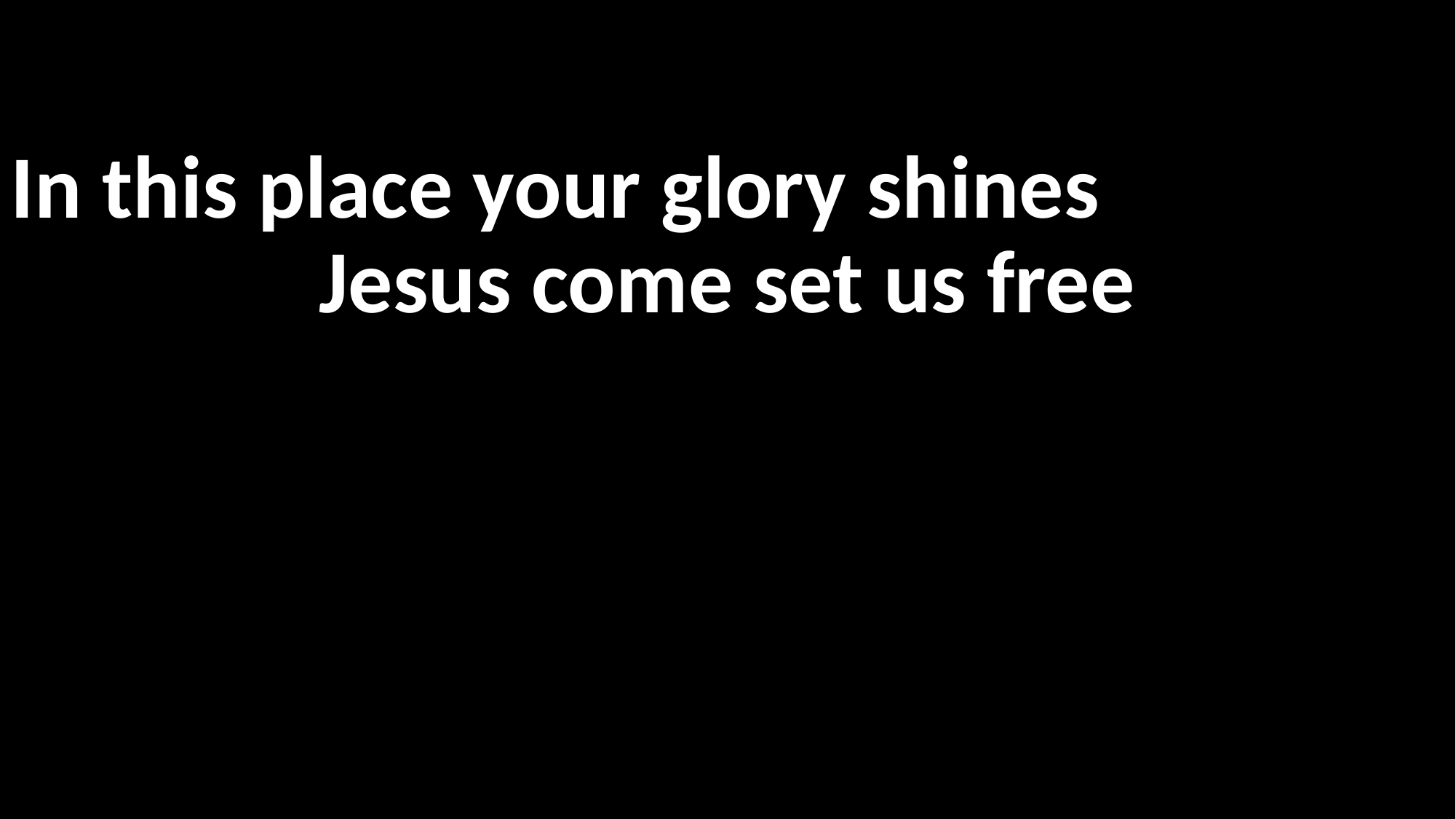

In this place your glory shines
Jesus come set us free
영광의 빛 비추사
자유케 하시네